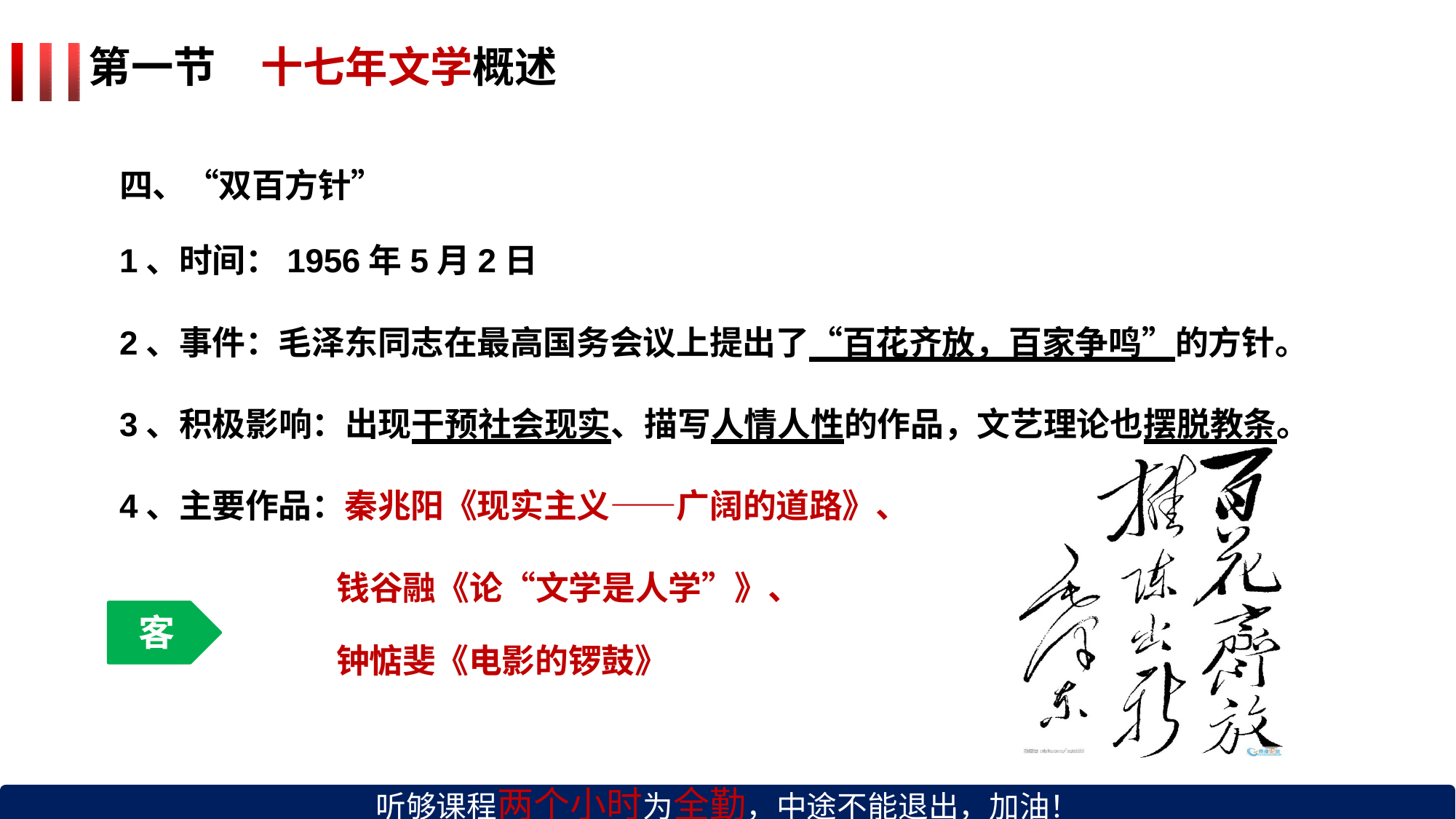

# 第一节	十七年文学概述

四、“双百方针”
1、时间：1956年5月2日

2、事件：毛泽东同志在最高国务会议上提出了“百花齐放，百家争鸣”的方针。

3、积极影响：出现干预社会现实、描写人情人性的作品，文艺理论也摆脱教条。

4、主要作品：秦兆阳《现实主义——广阔的道路》、

钱谷融《论“文学是人学”》、

客
钟惦斐《电影的锣鼓》

听够课程两个小时为全勤，中途不能退出，加油！